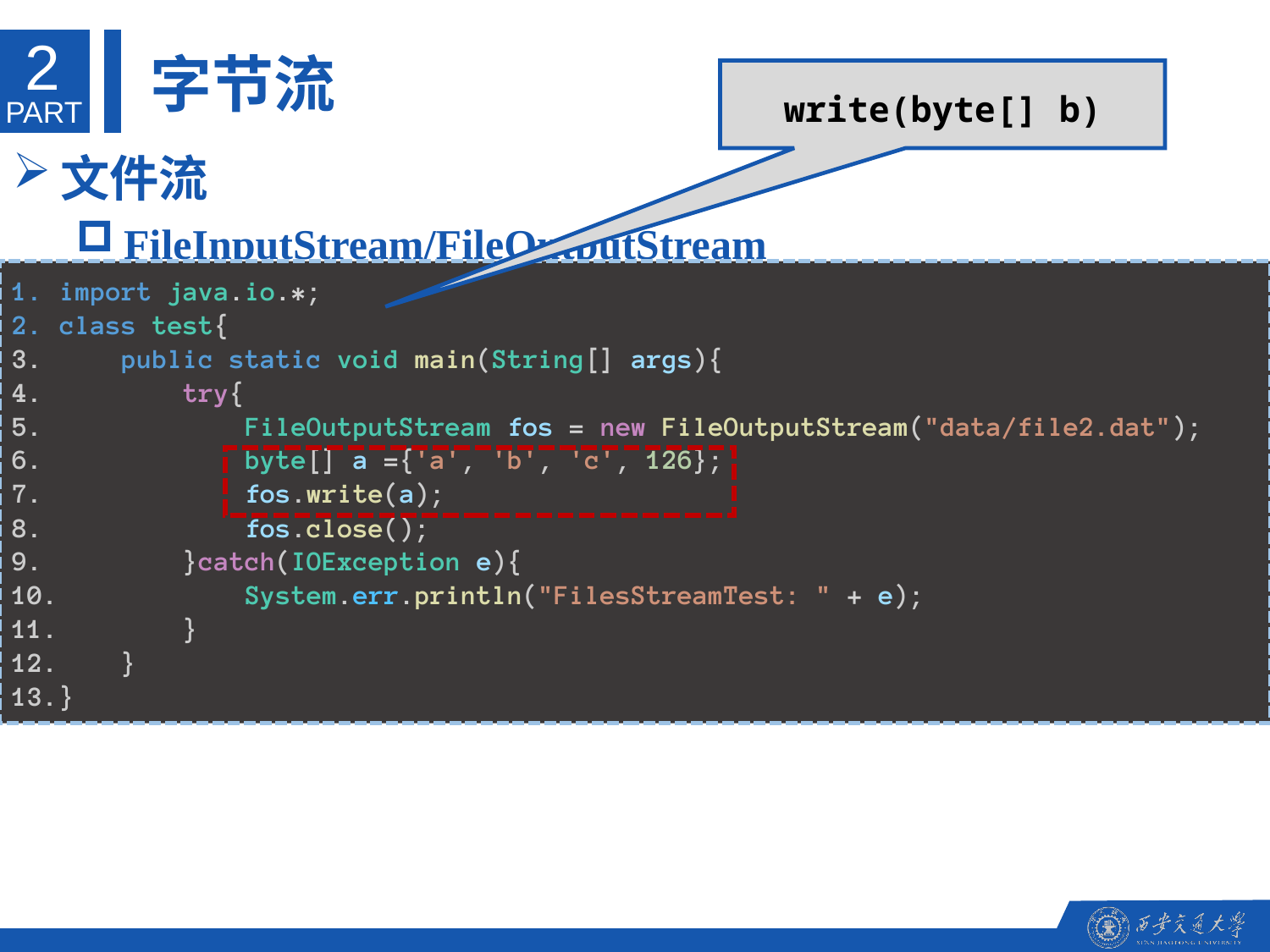

2
字节流
write(byte[] b)
PART
文件流
FileInputStream/FileOutputStream

import java.io.*;
class test{
    public static void main(String[] args){
        try{
            FileOutputStream fos = new FileOutputStream("data/file2.dat");
            byte[] a ={'a', 'b', 'c', 126};
            fos.write(a);
            fos.close();
        }catch(IOException e){
            System.err.println("FilesStreamTest: " + e);
        }
    }
}